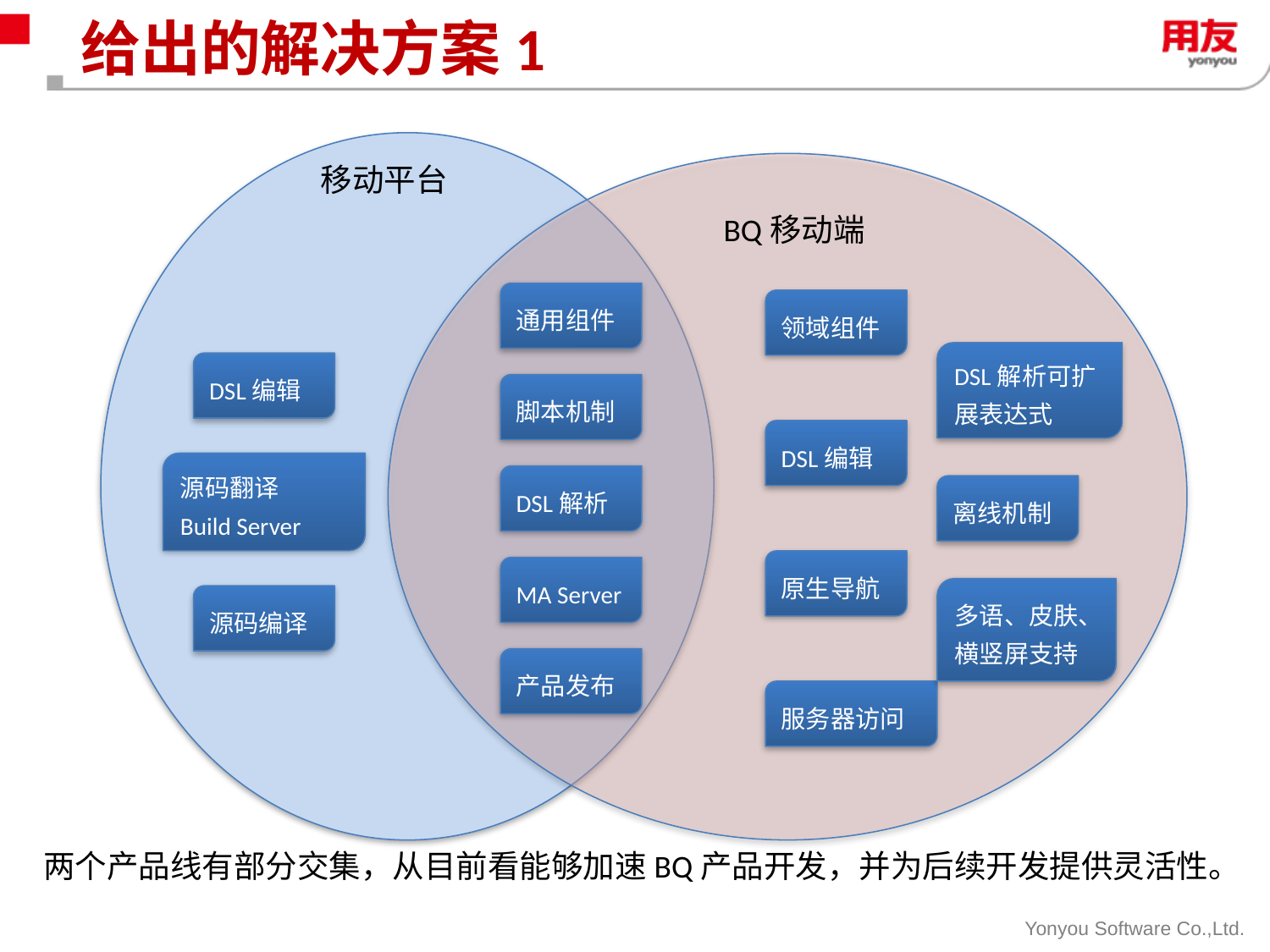

# 给出的解决方案1

移动平台

BQ移动端
通用组件
领域组件
DSL解析可扩展表达式
DSL编辑
脚本机制
DSL编辑
源码翻译
Build Server
DSL解析
离线机制
原生导航
MA Server
多语、皮肤、横竖屏支持
源码编译
产品发布
服务器访问
两个产品线有部分交集，从目前看能够加速BQ产品开发，并为后续开发提供灵活性。